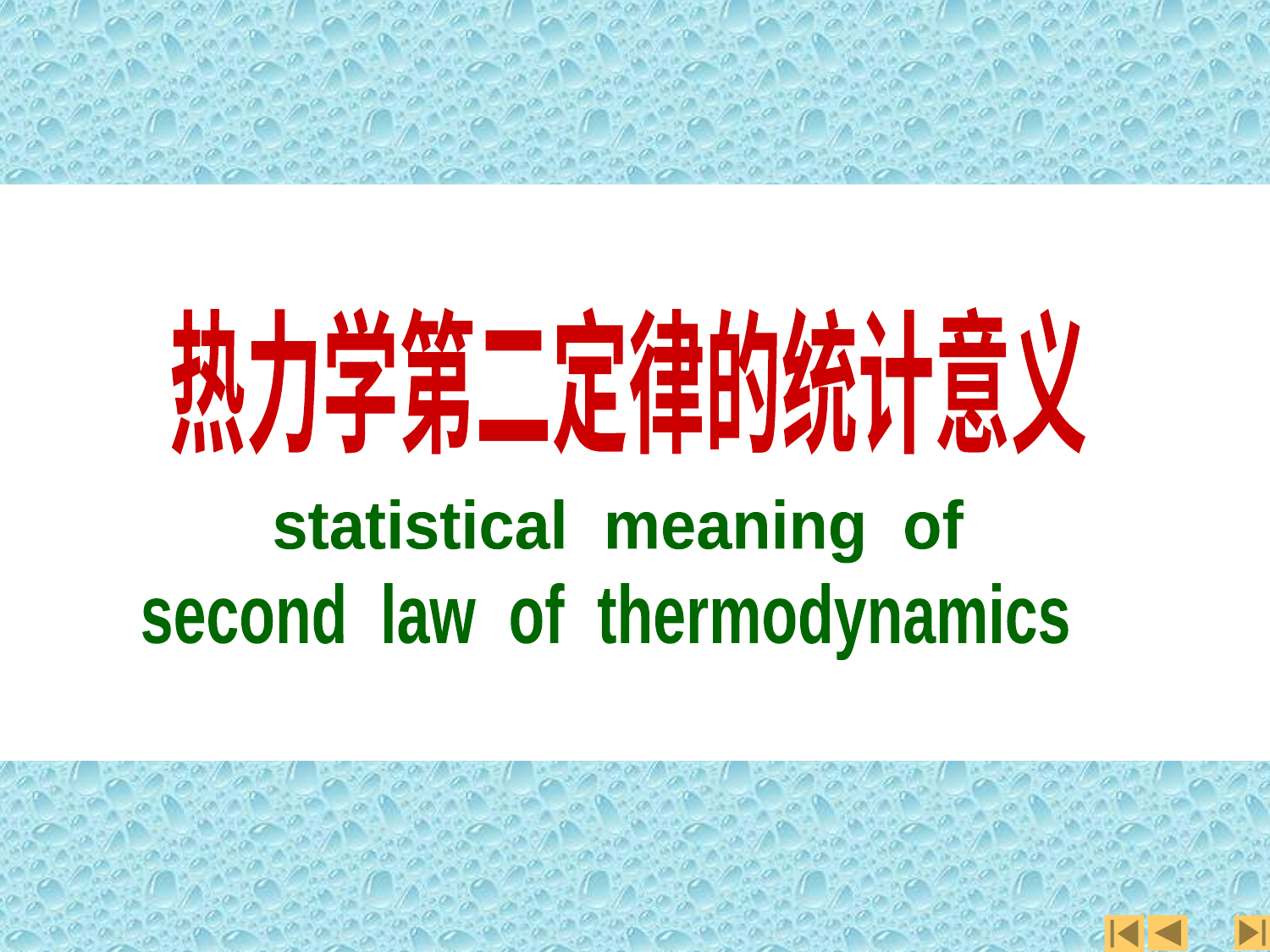

热二律统计意义
热力学第二定律的统计意义
 statistical  meaning  of
 second  law  of  thermodynamics